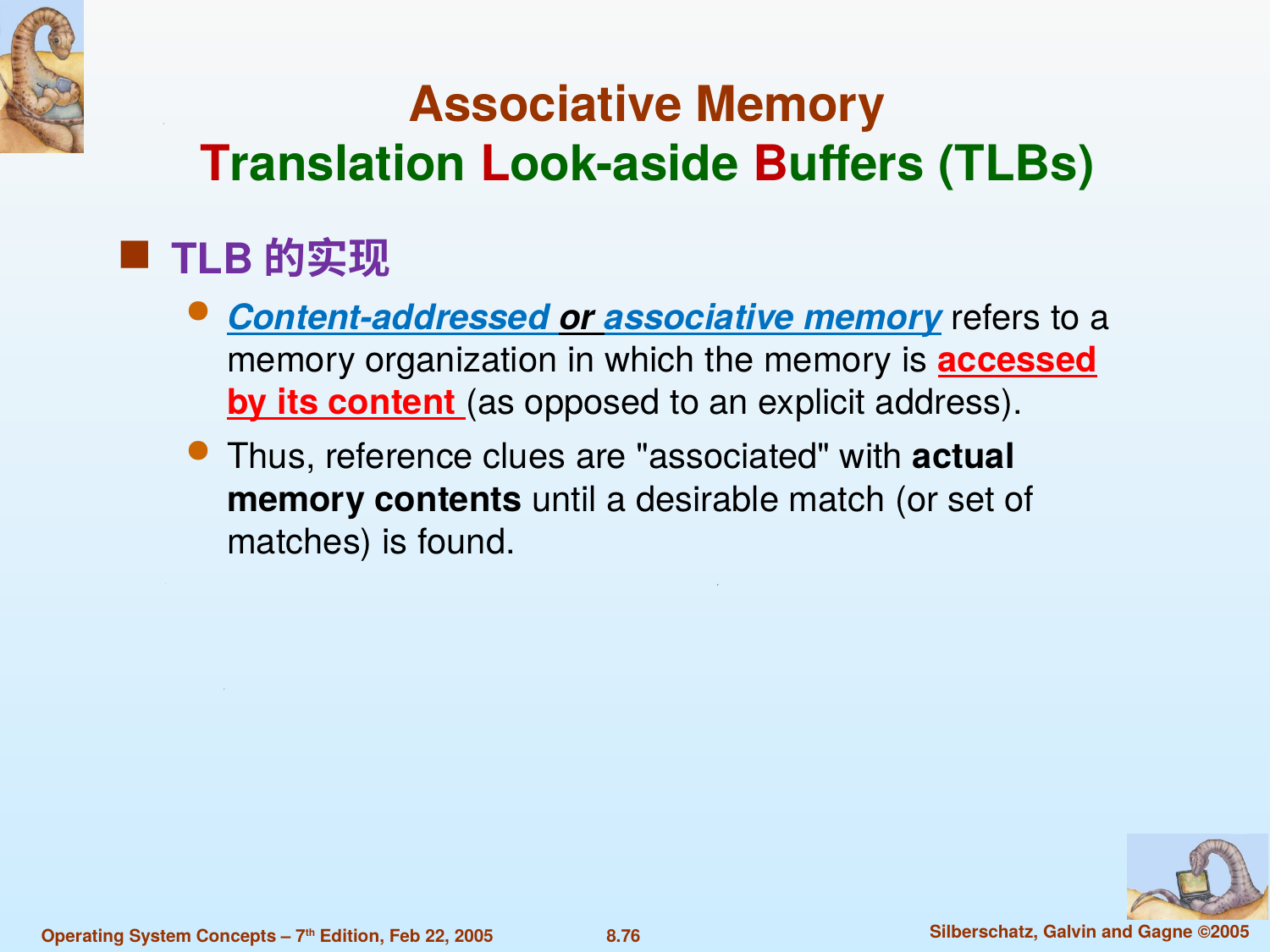

Associative Memory
Translation Look-aside Buffers (TLBs)
TLB的实现
Content-addressed or associative memory refers to a memory organization in which the memory is accessed by its content (as opposed to an explicit address).
Thus, reference clues are "associated" with actual memory contents until a desirable match (or set of matches) is found.